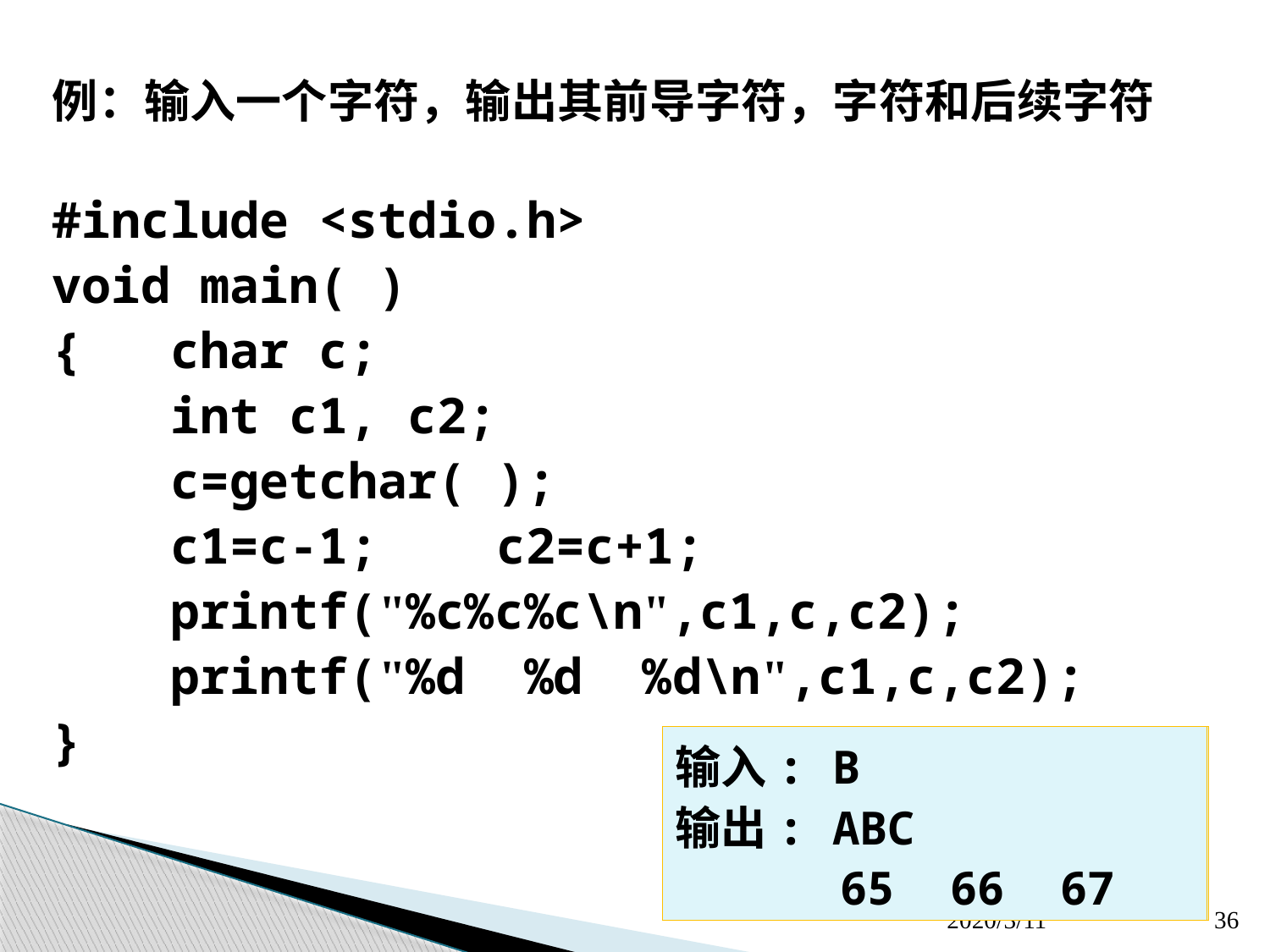

例：输入一个字符，输出其前导字符，字符和后续字符

#include <stdio.h>
void main( )
{   char c;
    int c1, c2;
    c=getchar( );
    c1=c-1;    c2=c+1;
    printf("%c%c%c\n",c1,c,c2);
    printf("%d  %d  %d\n",c1,c,c2);
}
输入: B
输出: ABC
      65  66  67
输入: B

2020/3/11
36